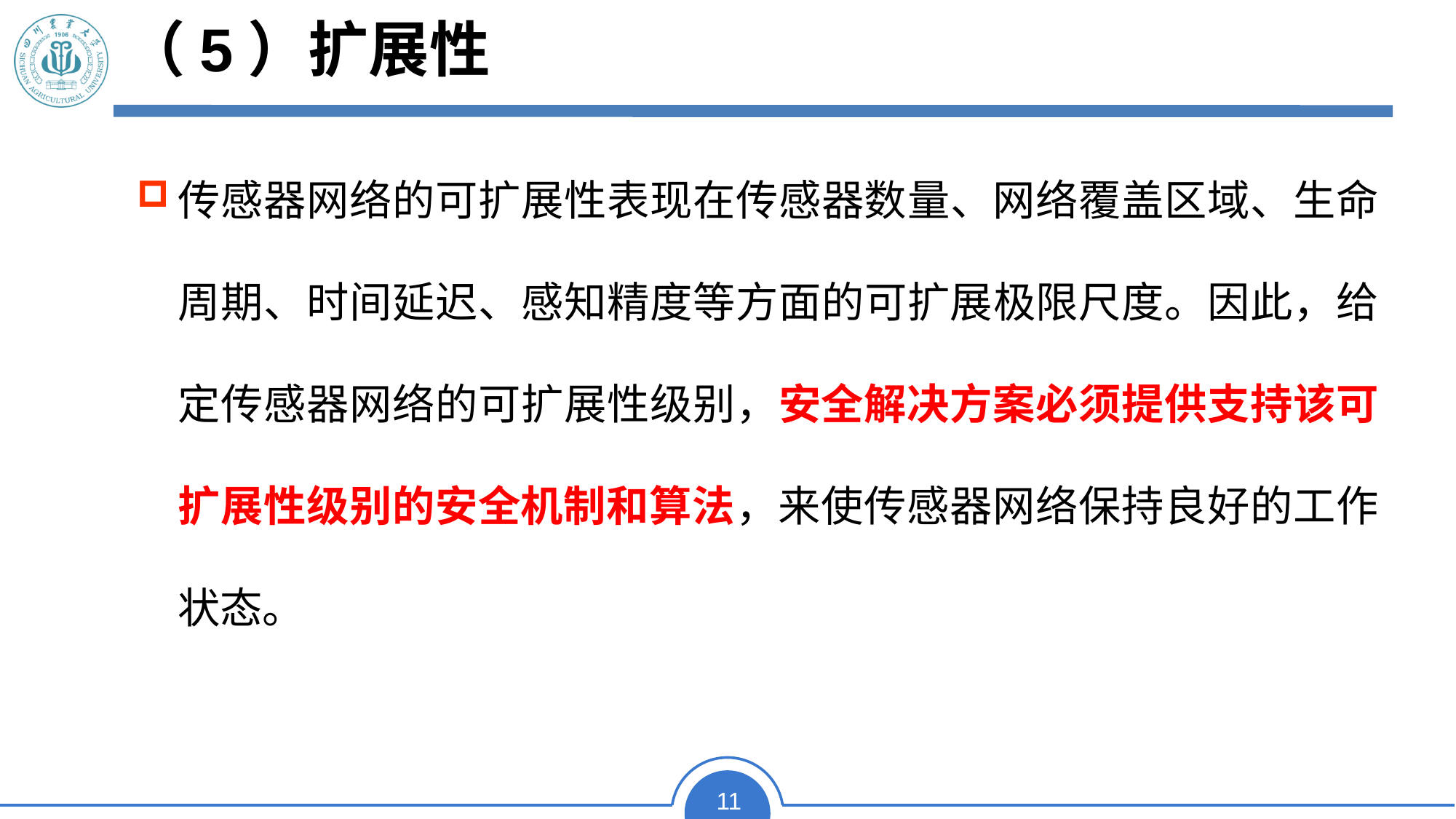

# （5）扩展性
传感器网络的可扩展性表现在传感器数量、网络覆盖区域、生命周期、时间延迟、感知精度等方面的可扩展极限尺度。因此，给定传感器网络的可扩展性级别，安全解决方案必须提供支持该可扩展性级别的安全机制和算法，来使传感器网络保持良好的工作状态。